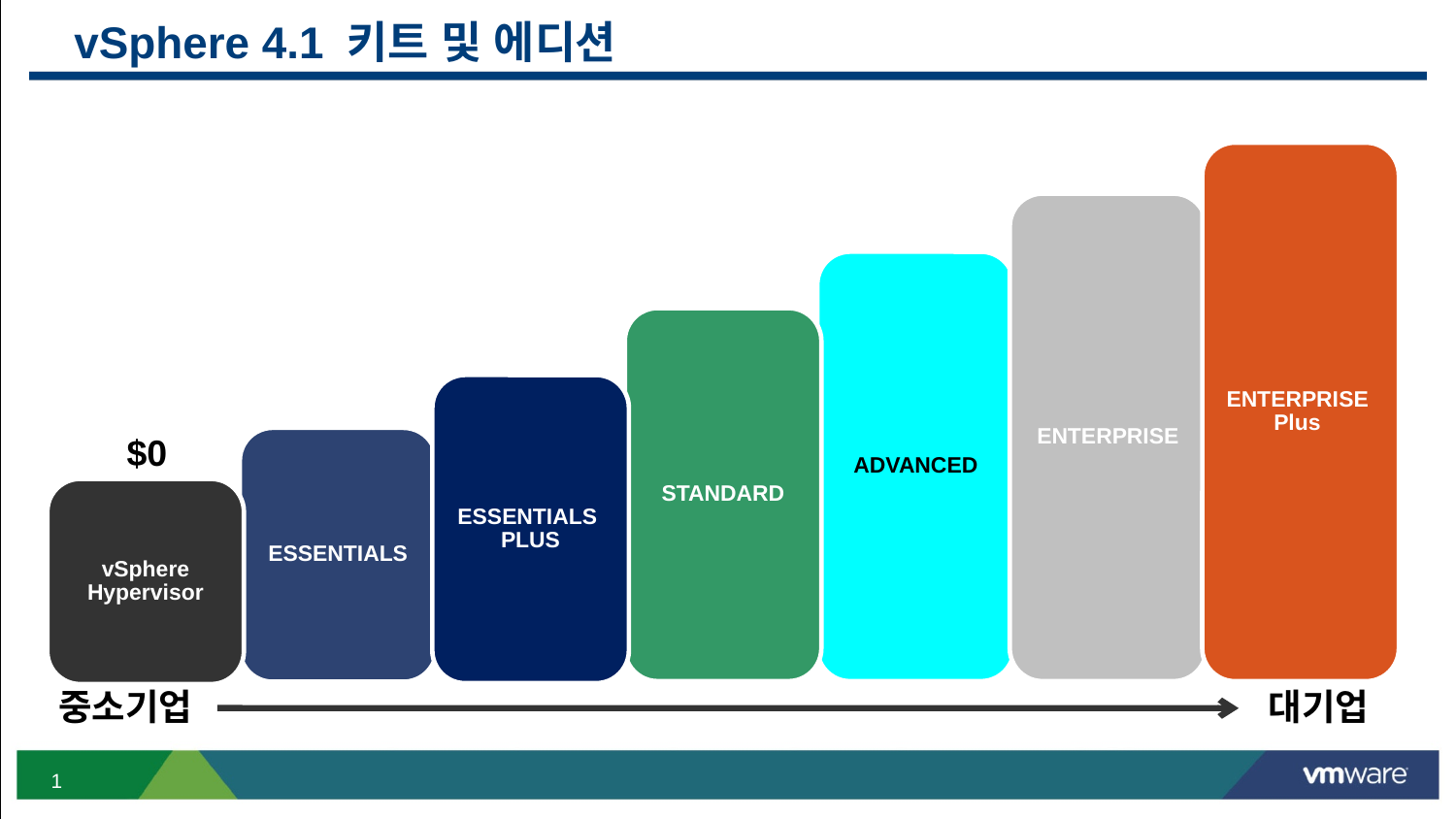

# vSphere 4.1 키트 및 에디션
ENTERPRISE
Plus
ENTERPRISE
ADVANCED
STANDARD
ESSENTIALS
PLUS
$0
ESSENTIALS
vSphere Hypervisor
중소기업	대기업